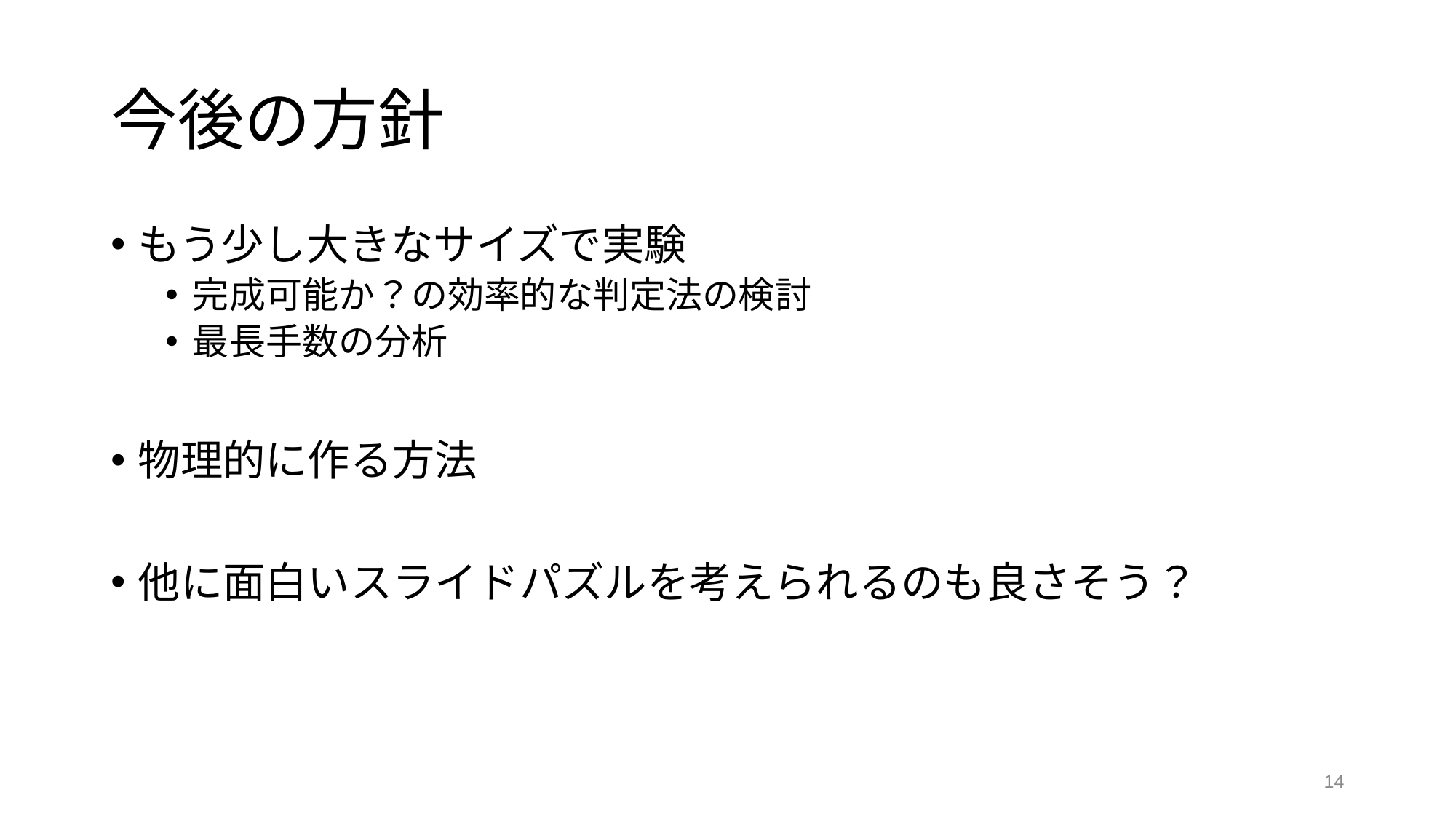

# 今後の方針
もう少し大きなサイズで実験
完成可能か？の効率的な判定法の検討
最長手数の分析

物理的に作る方法

他に面白いスライドパズルを考えられるのも良さそう？

14